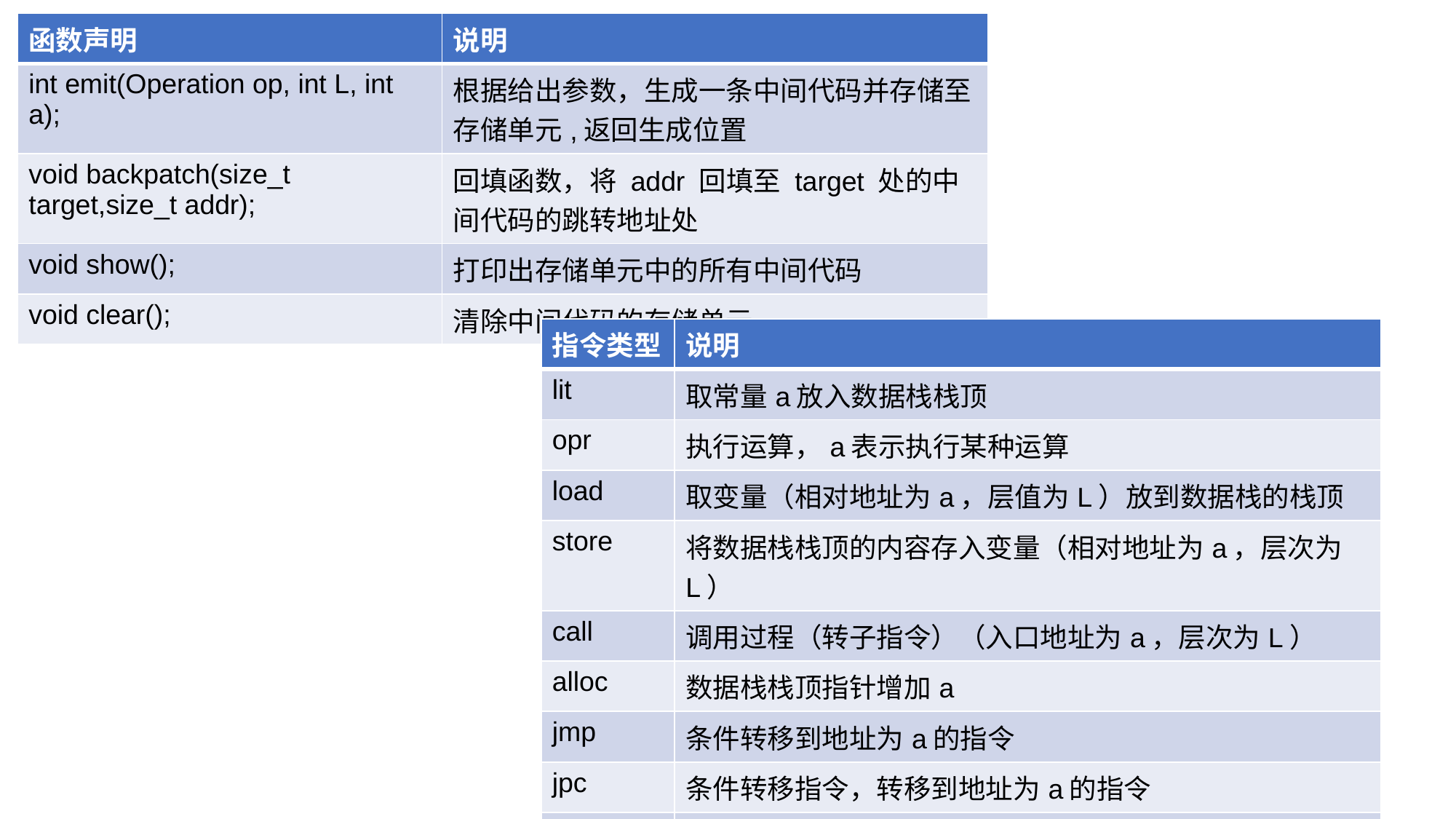

| 函数声明 | 说明 |
| --- | --- |
| int emit(Operation op, int L, int a); | 根据给出参数，生成一条中间代码并存储至存储单元,返回生成位置 |
| void backpatch(size\_t target,size\_t addr); | 回填函数，将 addr 回填至 target 处的中间代码的跳转地址处 |
| void show(); | 打印出存储单元中的所有中间代码 |
| void clear(); | 清除中间代码的存储单元 |
| 指令类型 | 说明 |
| --- | --- |
| lit | 取常量a放入数据栈栈顶 |
| opr | 执行运算，a表示执行某种运算 |
| load | 取变量（相对地址为a，层值为L）放到数据栈的栈顶 |
| store | 将数据栈栈顶的内容存入变量（相对地址为a，层次为L） |
| call | 调用过程（转子指令）（入口地址为a，层次为L） |
| alloc | 数据栈栈顶指针增加a |
| jmp | 条件转移到地址为a的指令 |
| jpc | 条件转移指令，转移到地址为a的指令 |
| red | 读数据并存入变量（相对地址为a，层次为L） |
| wrt | 将栈顶内容输出 |